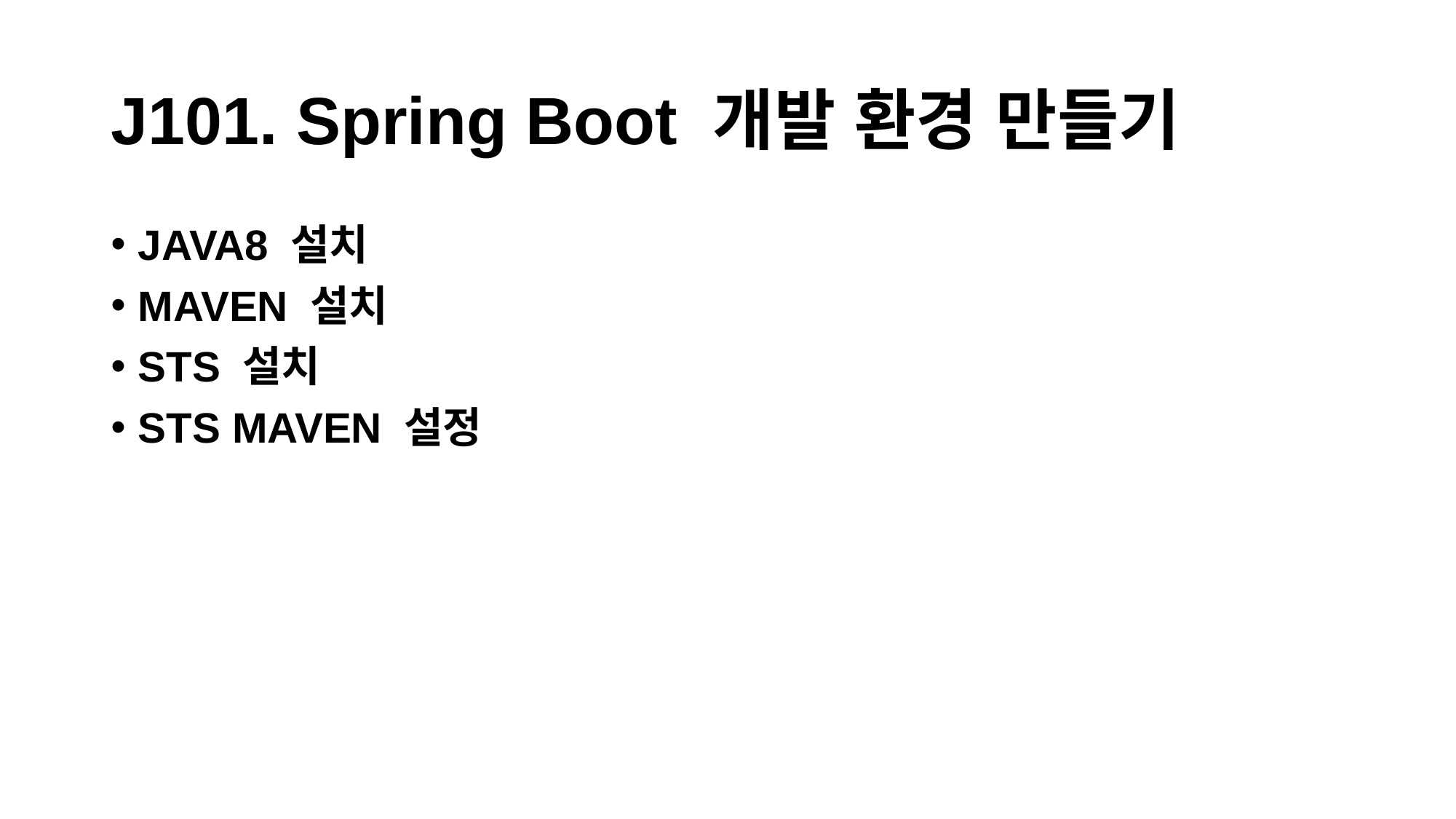

# J101. Spring Boot 개발 환경 만들기
JAVA8 설치
MAVEN 설치
STS 설치
STS MAVEN 설정